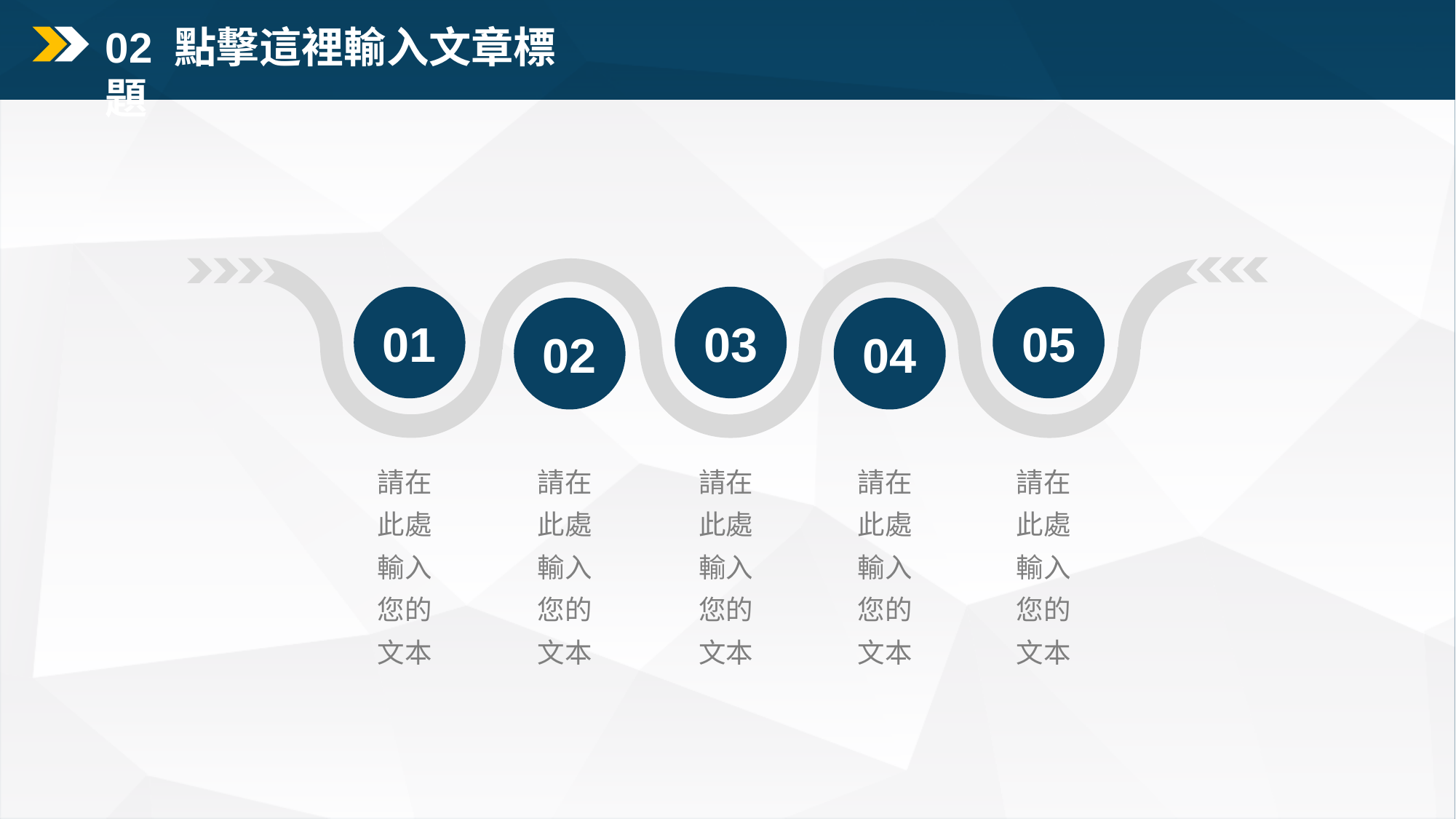

02 點擊這裡輸入文章標題

01
03
05
02
04
請在此處輸入您的文本
請在此處輸入您的文本
請在此處輸入您的文本
請在此處輸入您的文本
請在此處輸入您的文本